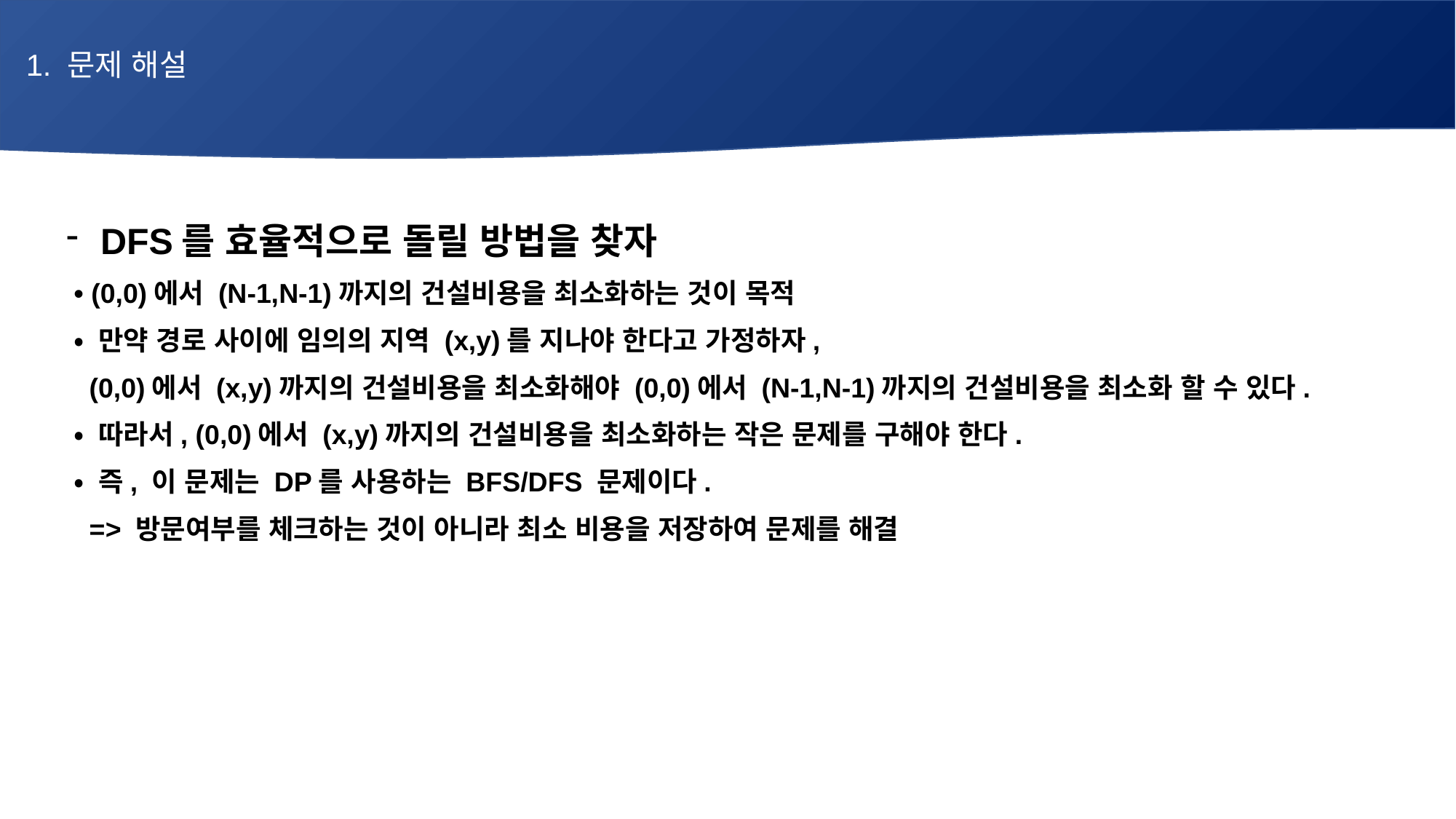

1. 문제 해설
# 매주 1 과제 LV2
DFS를 효율적으로 돌릴 방법을 찾자
 • (0,0)에서 (N-1,N-1)까지의 건설비용을 최소화하는 것이 목적
 • 만약 경로 사이에 임의의 지역 (x,y)를 지나야 한다고 가정하자,
   (0,0)에서 (x,y)까지의 건설비용을 최소화해야 (0,0)에서 (N-1,N-1)까지의 건설비용을 최소화 할 수 있다.
 • 따라서, (0,0)에서 (x,y)까지의 건설비용을 최소화하는 작은 문제를 구해야 한다.
 • 즉, 이 문제는 DP를 사용하는 BFS/DFS 문제이다.
   => 방문여부를 체크하는 것이 아니라 최소 비용을 저장하여 문제를 해결